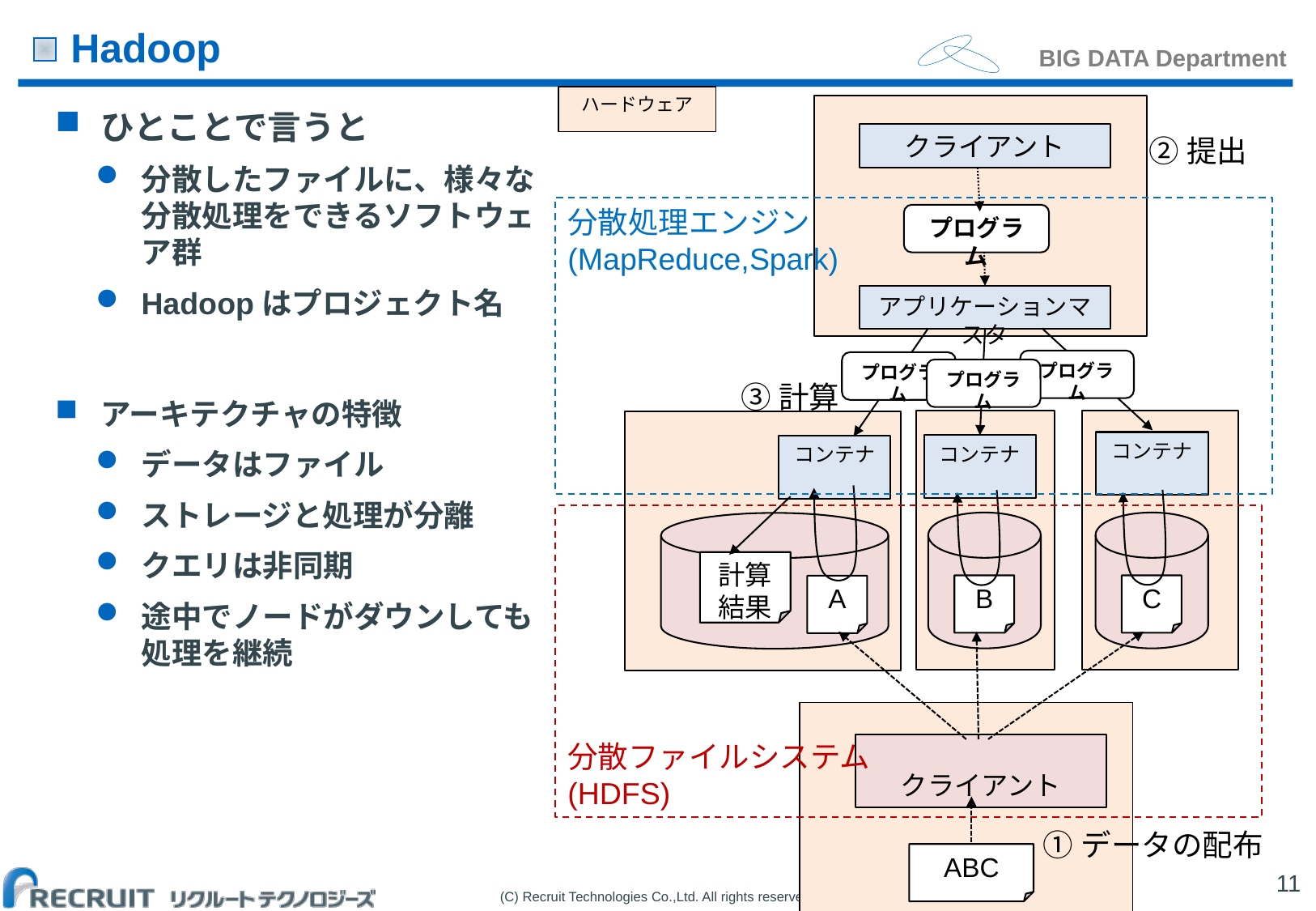

# Hadoop
ハードウェア

ひとことで言うと
分散したファイルに、様々な分散処理をできるソフトウェア群
Hadoopはプロジェクト名

アーキテクチャの特徴
データはファイル
ストレージと処理が分離
クエリは非同期
途中でノードがダウンしても処理を継続
クライアント
②提出
分散処理エンジン
(MapReduce,Spark)

プログラム
アプリケーションマスタ
プログラム
プログラム
プログラム
③計算

コンテナ
コンテナ
コンテナ

分散ファイルシステム
(HDFS)

計算結果
B
C
A

クライアント
①データの配布
ABC
11